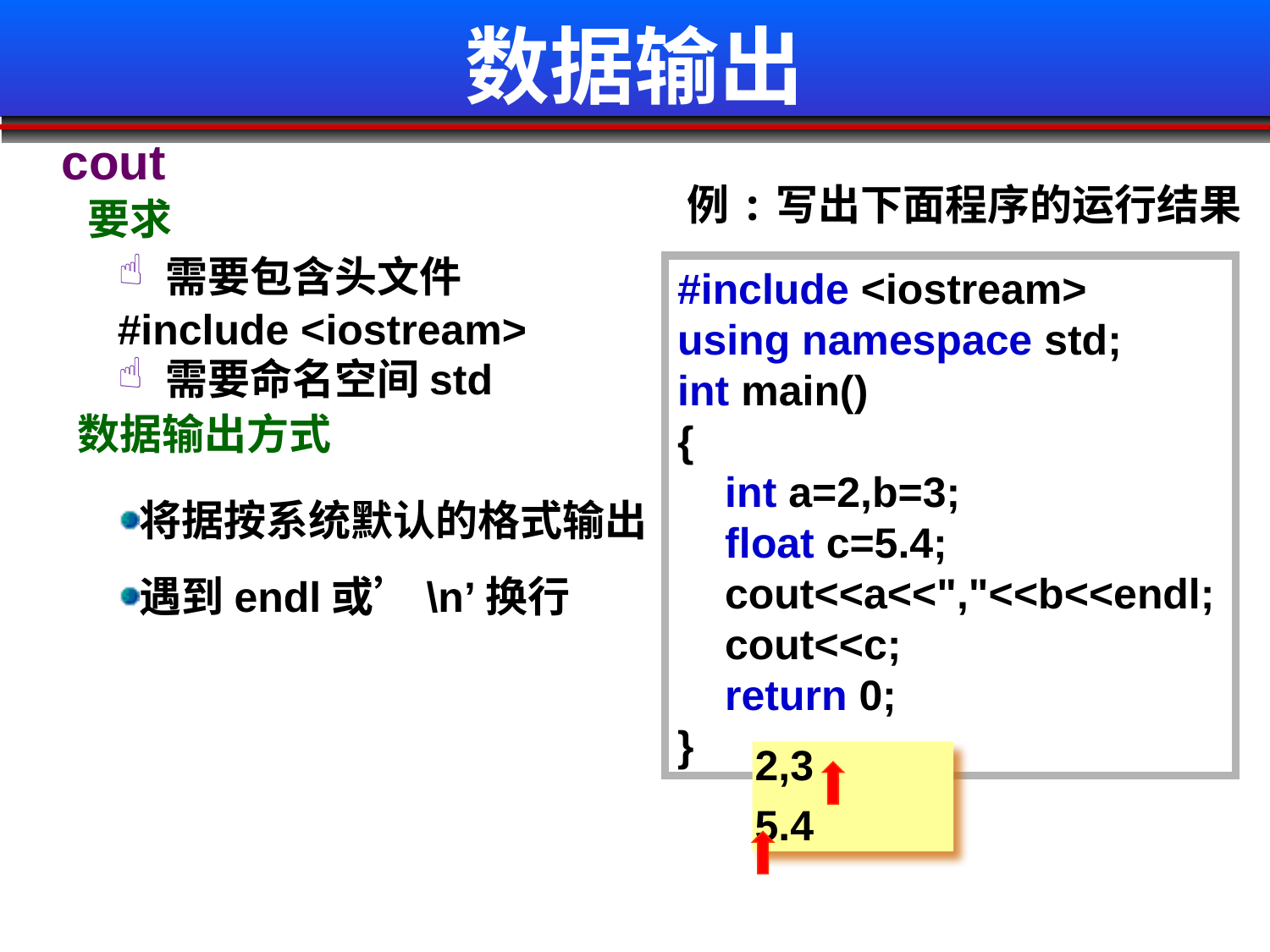

数据输出

 cout

例:写出下面程序的运行结果
要求
需要包含头文件
#include <iostream>
using namespace std;
int main()
{
    int a=2,b=3;
    float c=5.4;
    cout<<a<<","<<b<<endl;
    cout<<c;
    return 0;
}
#include <iostream>
需要命名空间std
数据输出方式
将据按系统默认的格式输出
遇到endl或’\n’换行
2,3

5.4